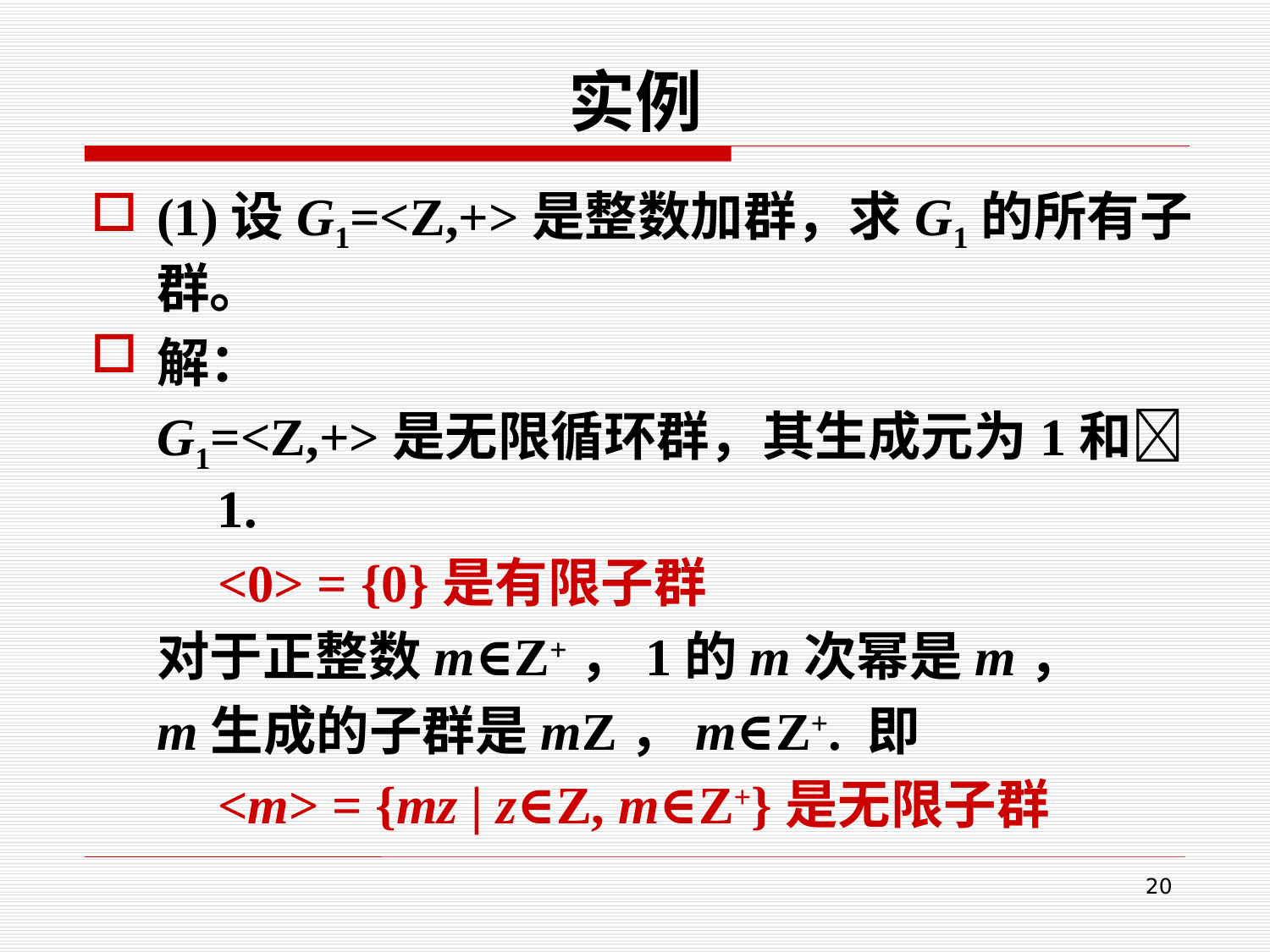

# 实例
(1)设G1=<Z,+>是整数加群，求G1的所有子群。
解：
G1=<Z,+>是无限循环群，其生成元为1和−1.
<0> = {0}是有限子群
对于正整数m∈Z+，1的m次幂是m，
m生成的子群是mZ，m∈Z+. 即
<m> = {mz | z∈Z, m∈Z+}是无限子群
20